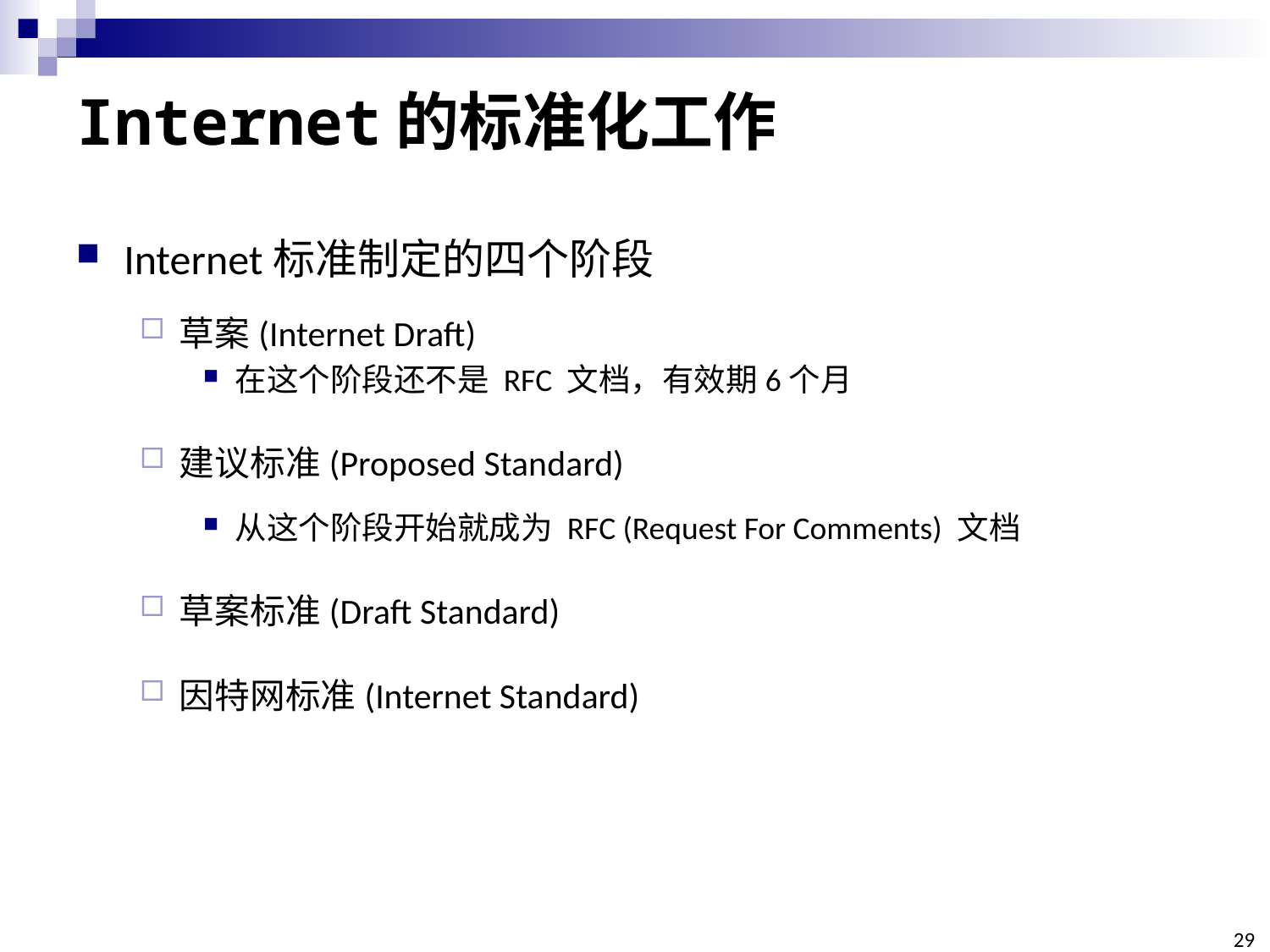

# Internet的标准化工作
Internet标准制定的四个阶段
草案(Internet Draft)
在这个阶段还不是 RFC 文档，有效期6个月
建议标准(Proposed Standard)
从这个阶段开始就成为 RFC (Request For Comments) 文档
草案标准(Draft Standard)
因特网标准(Internet Standard)
29